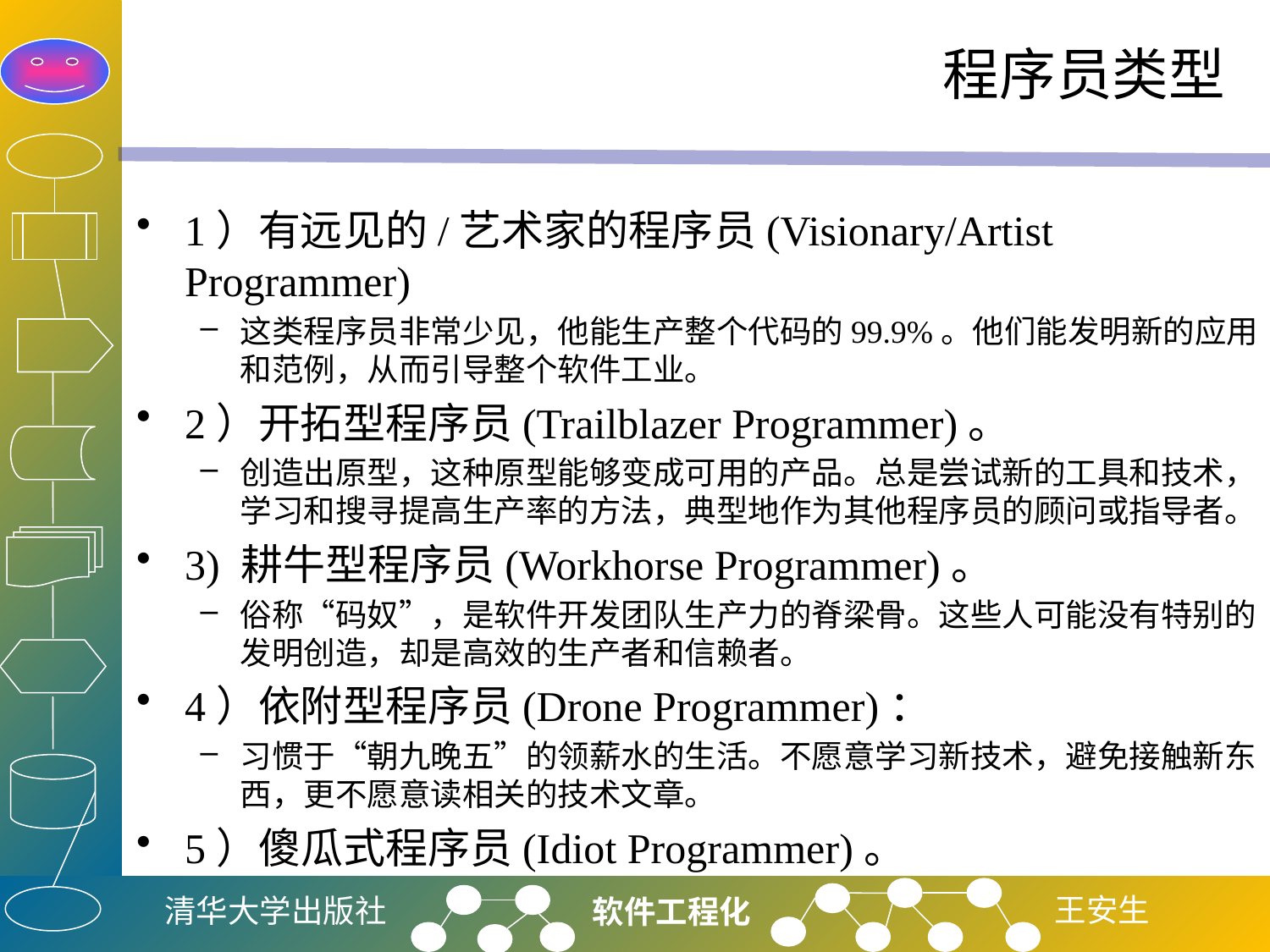

# 程序员类型
1）有远见的/艺术家的程序员(Visionary/Artist Programmer)
这类程序员非常少见，他能生产整个代码的99.9%。他们能发明新的应用和范例，从而引导整个软件工业。
2）开拓型程序员(Trailblazer Programmer)。
创造出原型，这种原型能够变成可用的产品。总是尝试新的工具和技术，学习和搜寻提高生产率的方法，典型地作为其他程序员的顾问或指导者。
3) 耕牛型程序员(Workhorse Programmer)。
俗称“码奴”，是软件开发团队生产力的脊梁骨。这些人可能没有特别的发明创造，却是高效的生产者和信赖者。
4）依附型程序员(Drone Programmer)：
习惯于“朝九晚五”的领薪水的生活。不愿意学习新技术，避免接触新东西，更不愿意读相关的技术文章。
5）傻瓜式程序员(Idiot Programmer)。